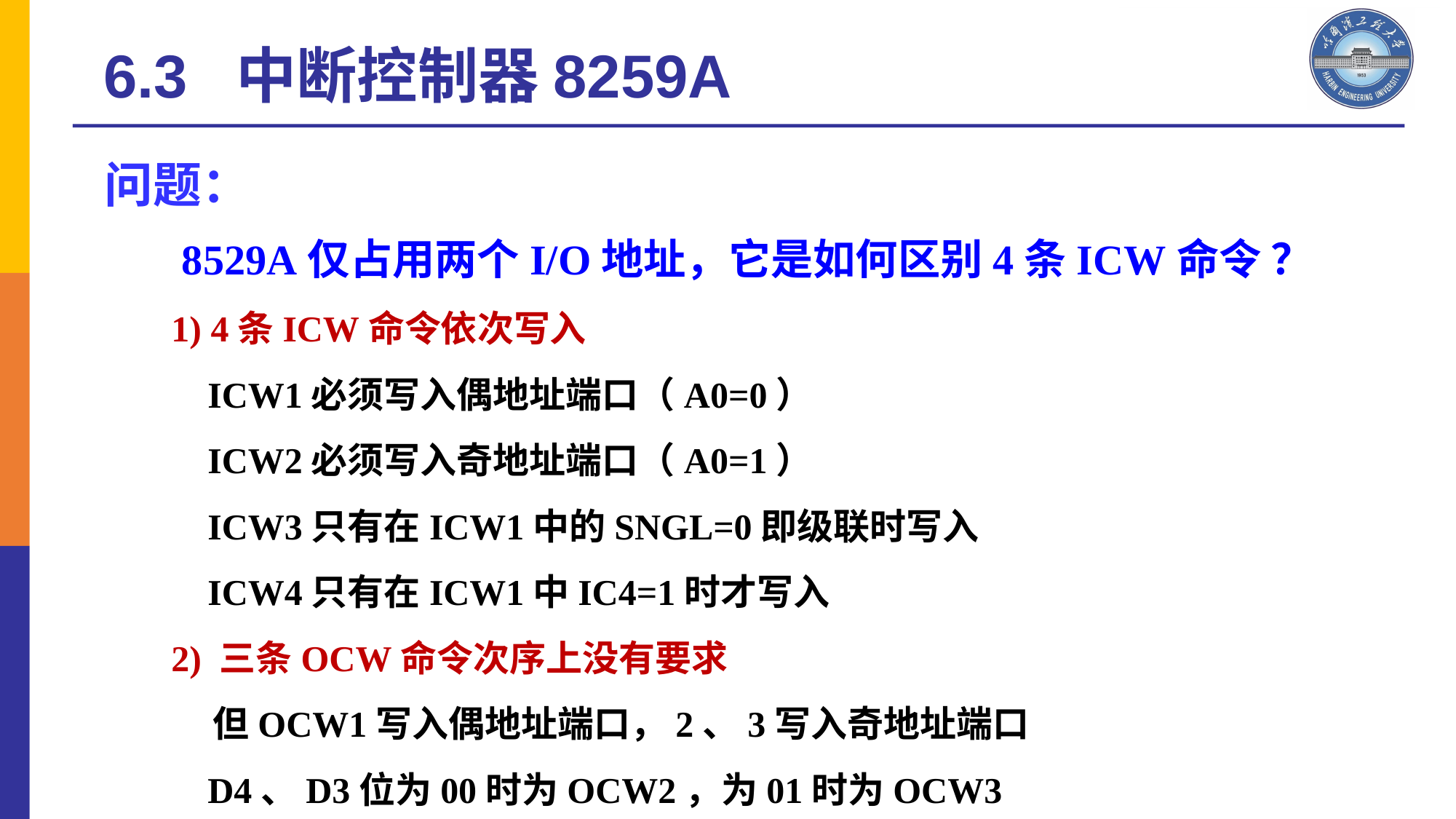

6.3  中断控制器8259A
问题：
 8529A仅占用两个I/O地址，它是如何区别4条ICW命令 ？
1) 4条ICW命令依次写入
    ICW1必须写入偶地址端口（A0=0）
    ICW2必须写入奇地址端口（A0=1）
    ICW3只有在ICW1中的SNGL=0即级联时写入
    ICW4只有在ICW1中IC4=1时才写入
2) 三条OCW命令次序上没有要求
    但OCW1写入偶地址端口，2、3写入奇地址端口
    D4、D3位为00时为OCW2，为01时为OCW3